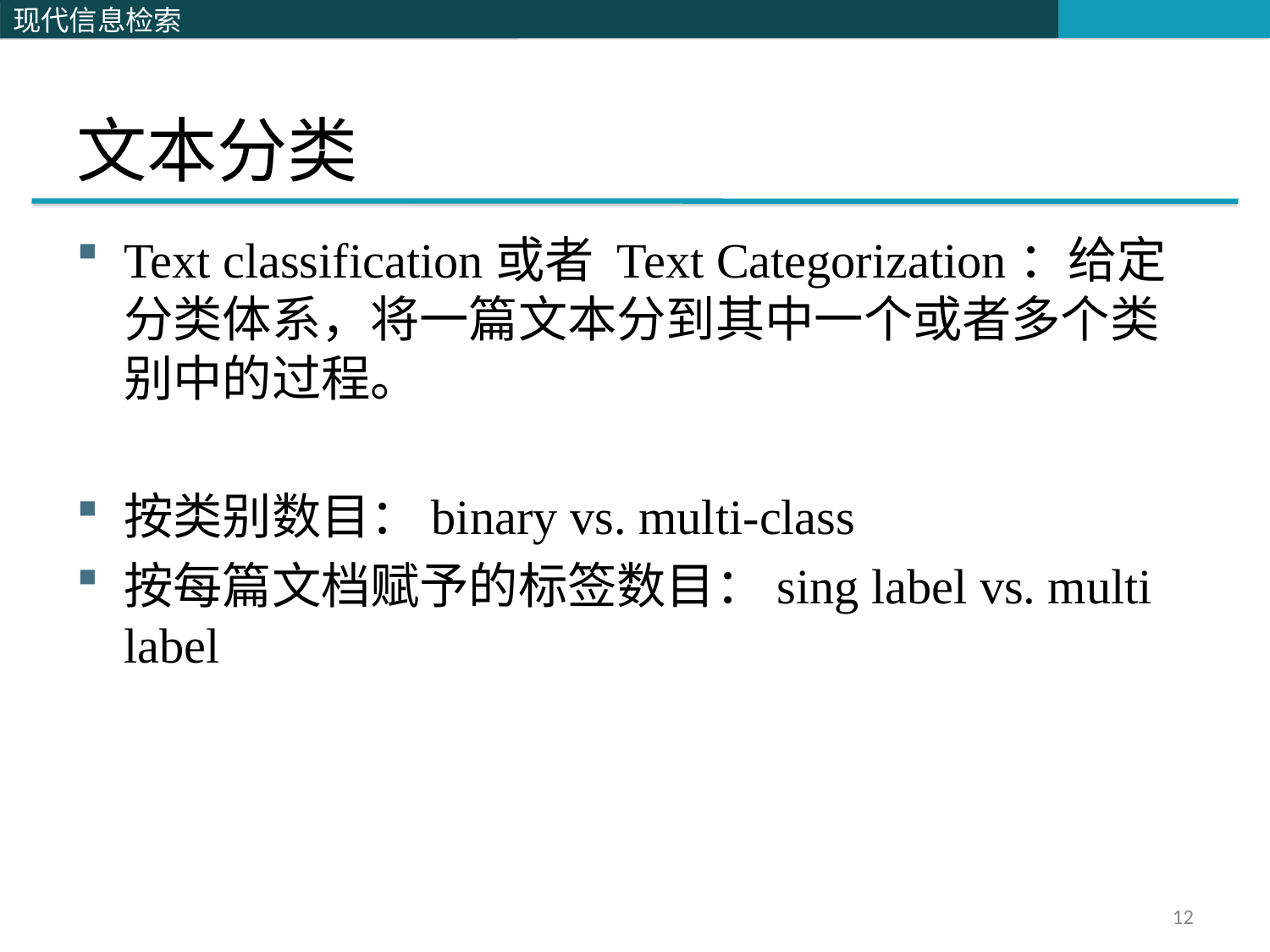

# 文本分类
Text classification或者 Text Categorization：给定分类体系，将一篇文本分到其中一个或者多个类别中的过程。

按类别数目：binary vs. multi-class
按每篇文档赋予的标签数目：sing label vs. multi label
12